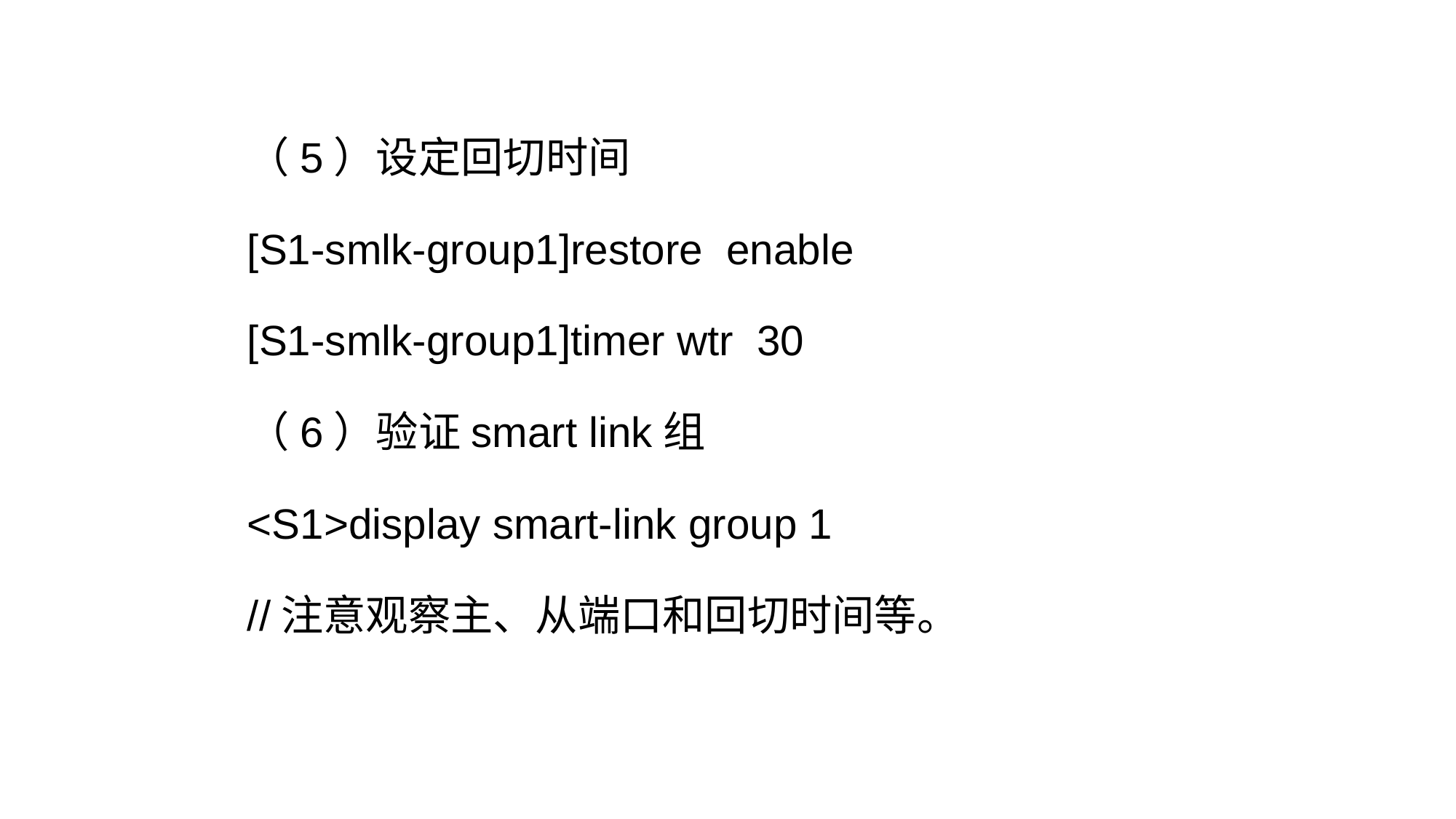

（5）设定回切时间
[S1-smlk-group1]restore  enable
[S1-smlk-group1]timer wtr  30
（6）验证smart link组
<S1>display smart-link group 1
//注意观察主、从端口和回切时间等。